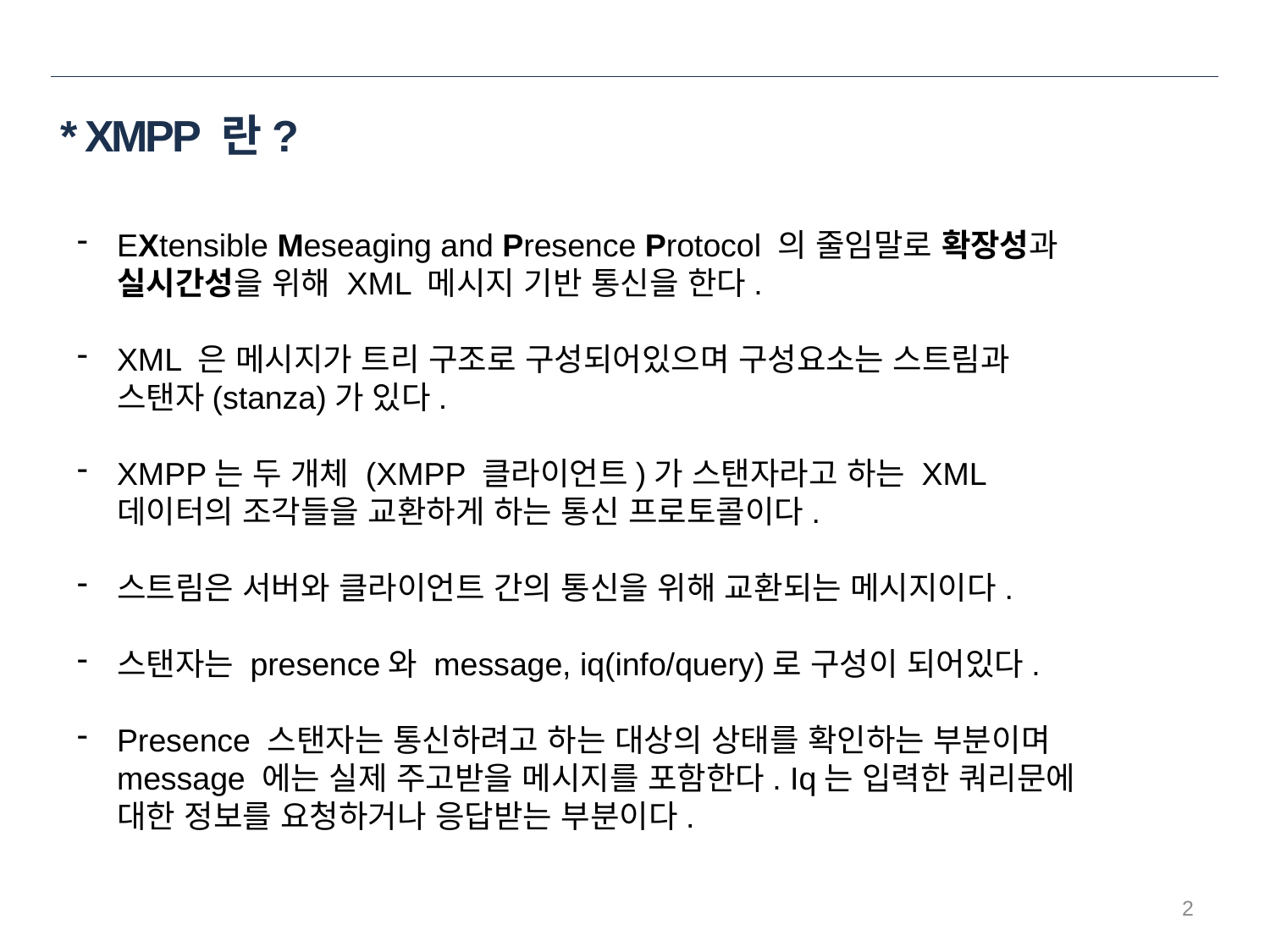

* XMPP 란?

EXtensible Meseaging and Presence Protocol 의 줄임말로 확장성과 실시간성을 위해 XML 메시지 기반 통신을 한다.

XML 은 메시지가 트리 구조로 구성되어있으며 구성요소는 스트림과 스탠자(stanza)가 있다.

XMPP는 두 개체 (XMPP 클라이언트)가 스탠자라고 하는 XML 데이터의 조각들을 교환하게 하는 통신 프로토콜이다.

스트림은 서버와 클라이언트 간의 통신을 위해 교환되는 메시지이다.

스탠자는 presence와 message, iq(info/query)로 구성이 되어있다.

Presence 스탠자는 통신하려고 하는 대상의 상태를 확인하는 부분이며 message 에는 실제 주고받을 메시지를 포함한다. Iq는 입력한 쿼리문에 대한 정보를 요청하거나 응답받는 부분이다.

2